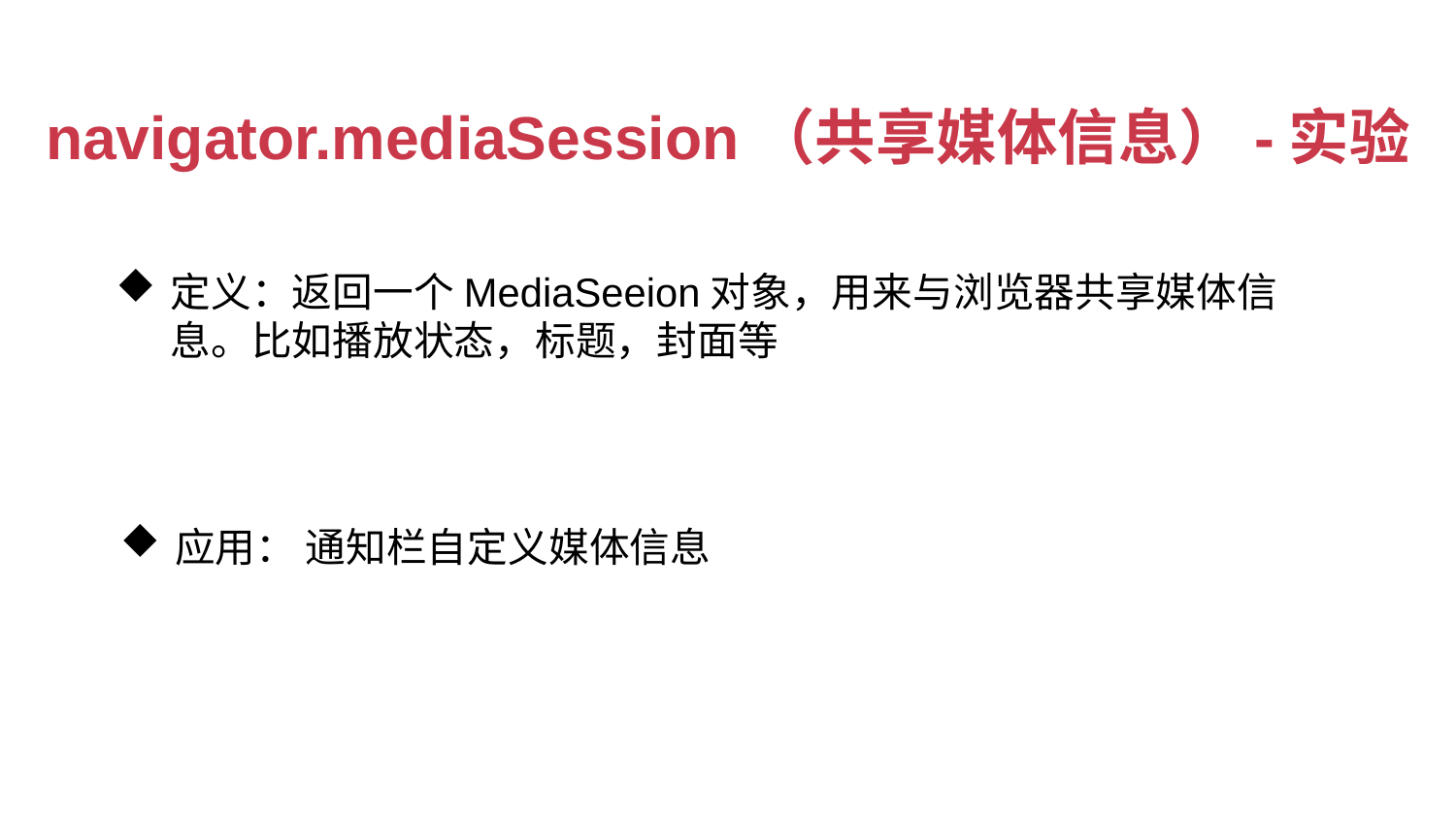

navigator.mediaSession（共享媒体信息）-实验
定义：返回一个MediaSeeion对象，用来与浏览器共享媒体信息。比如播放状态，标题，封面等
应用： 通知栏自定义媒体信息